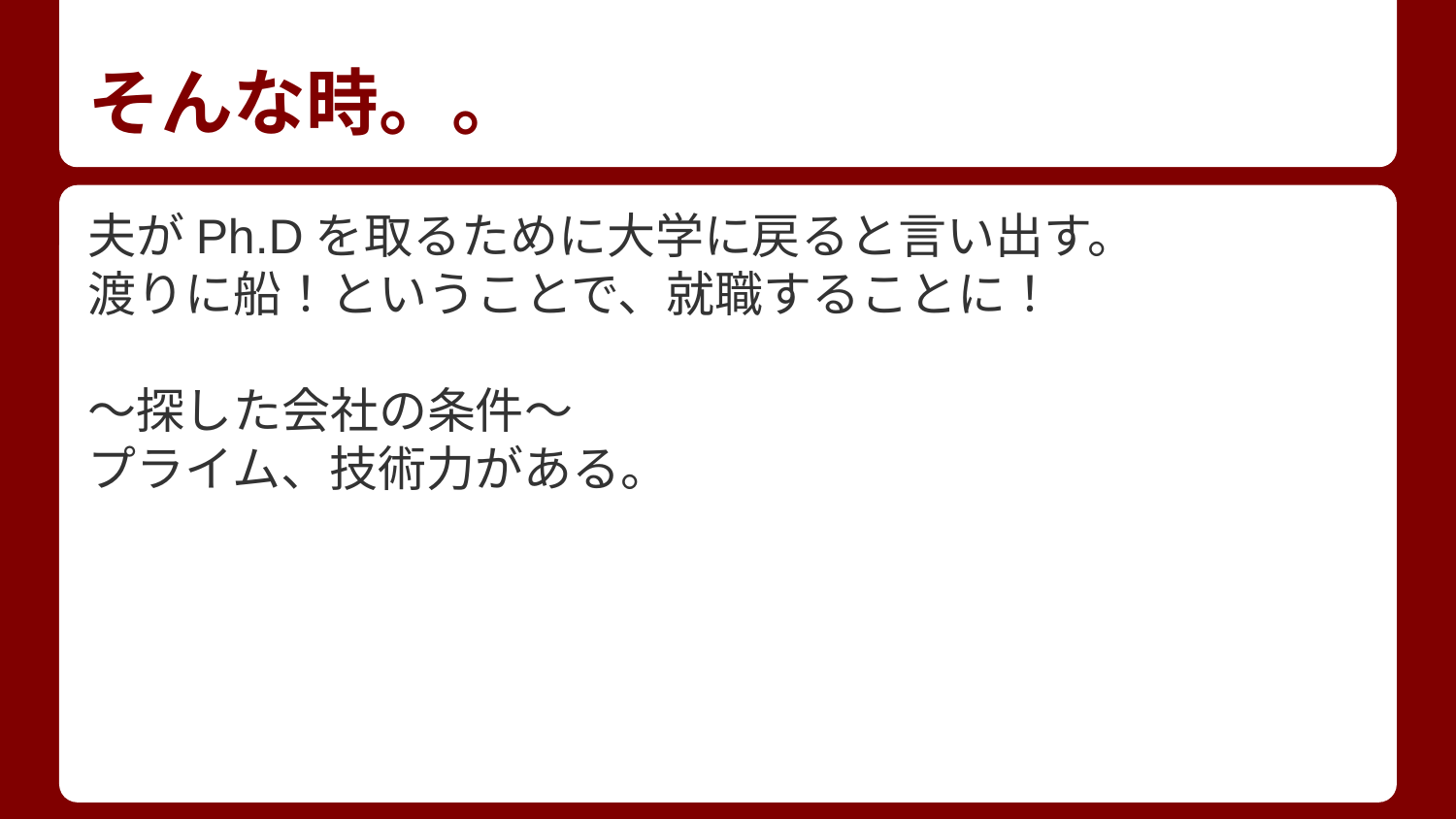

# そんな時。。
夫がPh.Dを取るために大学に戻ると言い出す。
渡りに船！ということで、就職することに！

〜探した会社の条件〜
プライム、技術力がある。